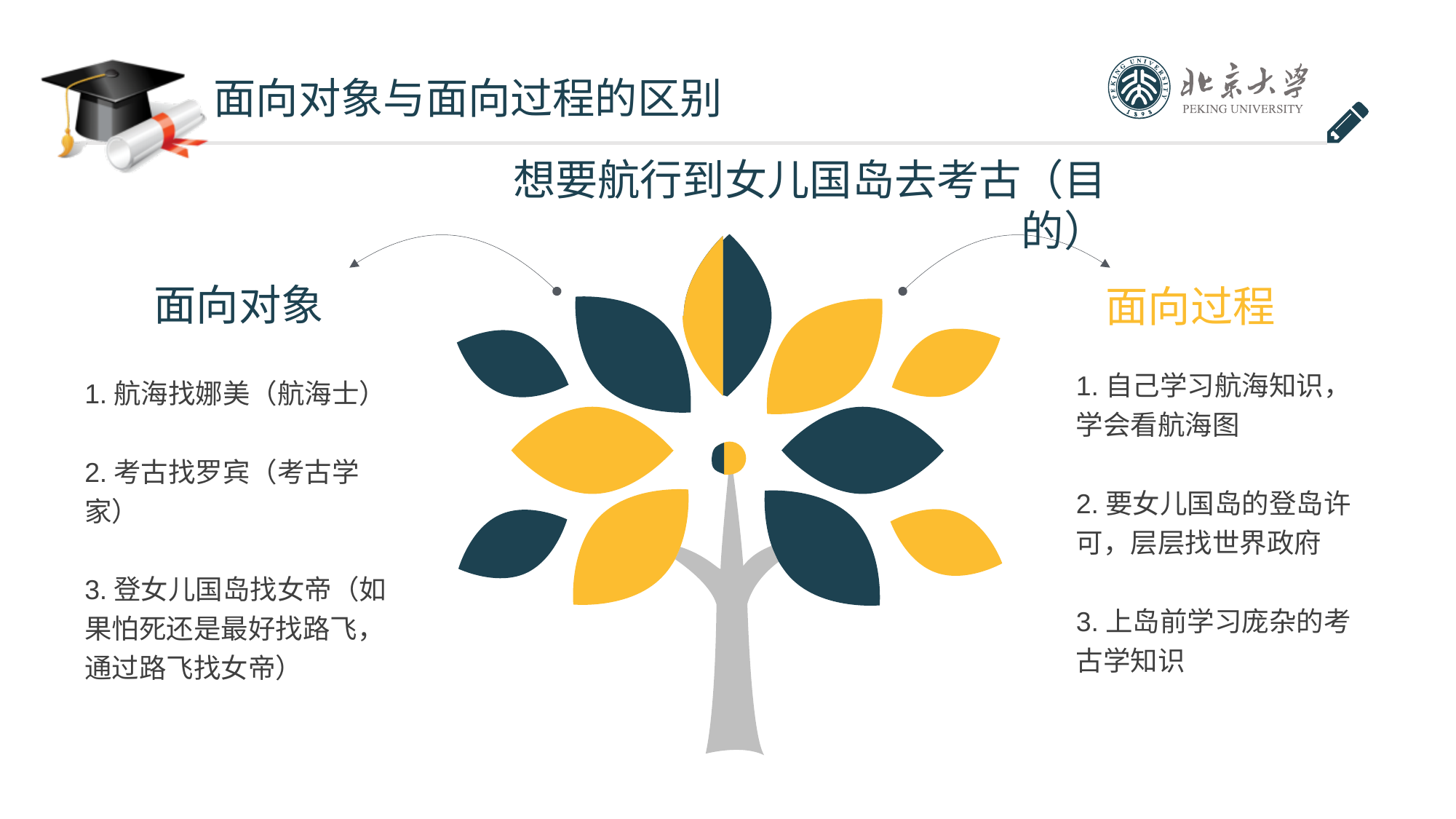

面向对象与面向过程的区别
想要航行到女儿国岛去考古（目的）

面向对象
面向过程
1.自己学习航海知识，学会看航海图

2.要女儿国岛的登岛许可，层层找世界政府

3.上岛前学习庞杂的考古学知识
1.航海找娜美（航海士）

2.考古找罗宾（考古学家）

3.登女儿国岛找女帝（如果怕死还是最好找路飞，通过路飞找女帝）